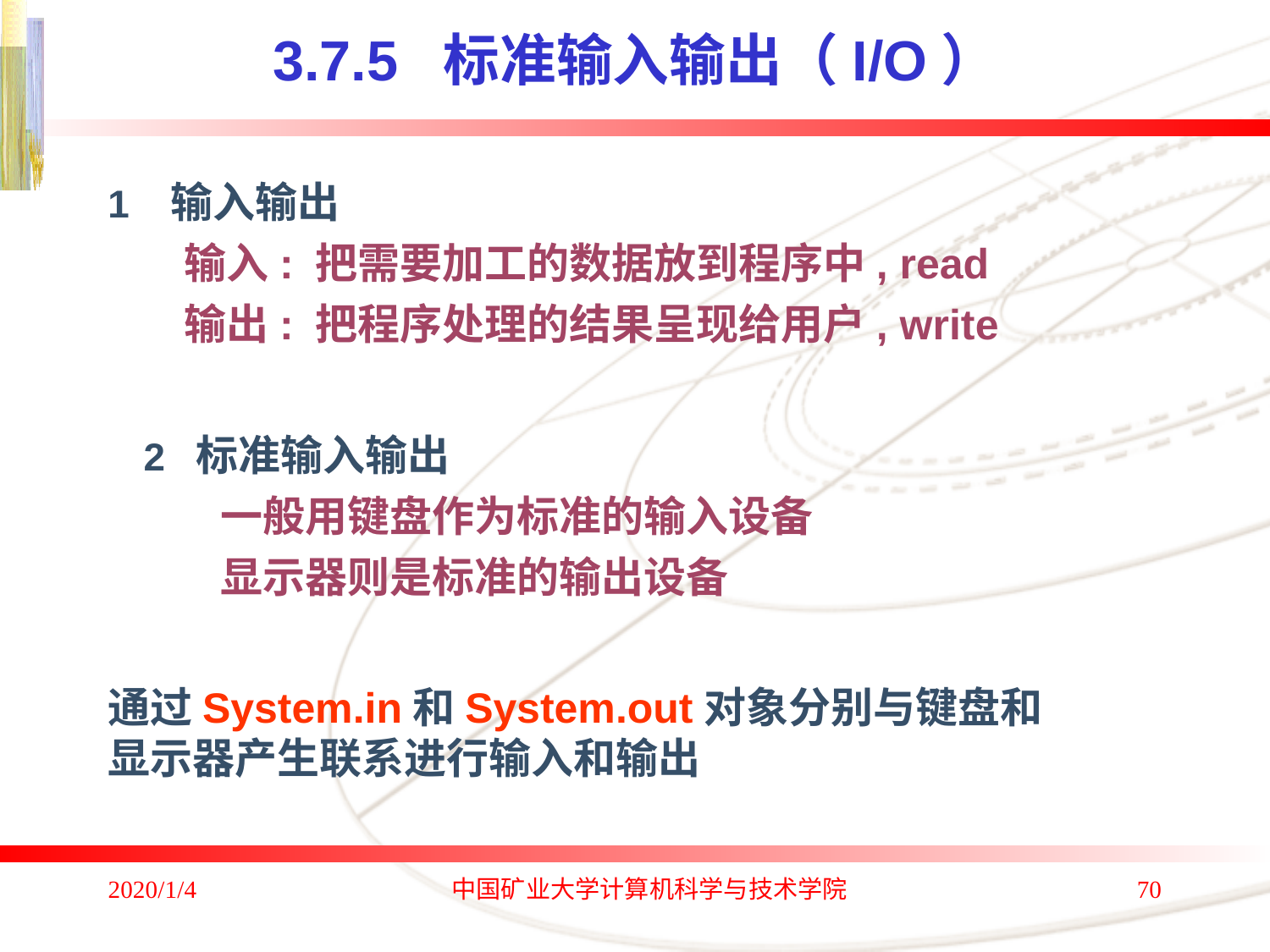

# 3.7.5  标准输入输出（I/O）
1   输入输出
       输入: 把需要加工的数据放到程序中, read
       输出: 把程序处理的结果呈现给用户, write
2  标准输入输出
       一般用键盘作为标准的输入设备
       显示器则是标准的输出设备
通过System.in和System.out对象分别与键盘和显示器产生联系进行输入和输出

2020/1/4
中国矿业大学计算机科学与技术学院
70